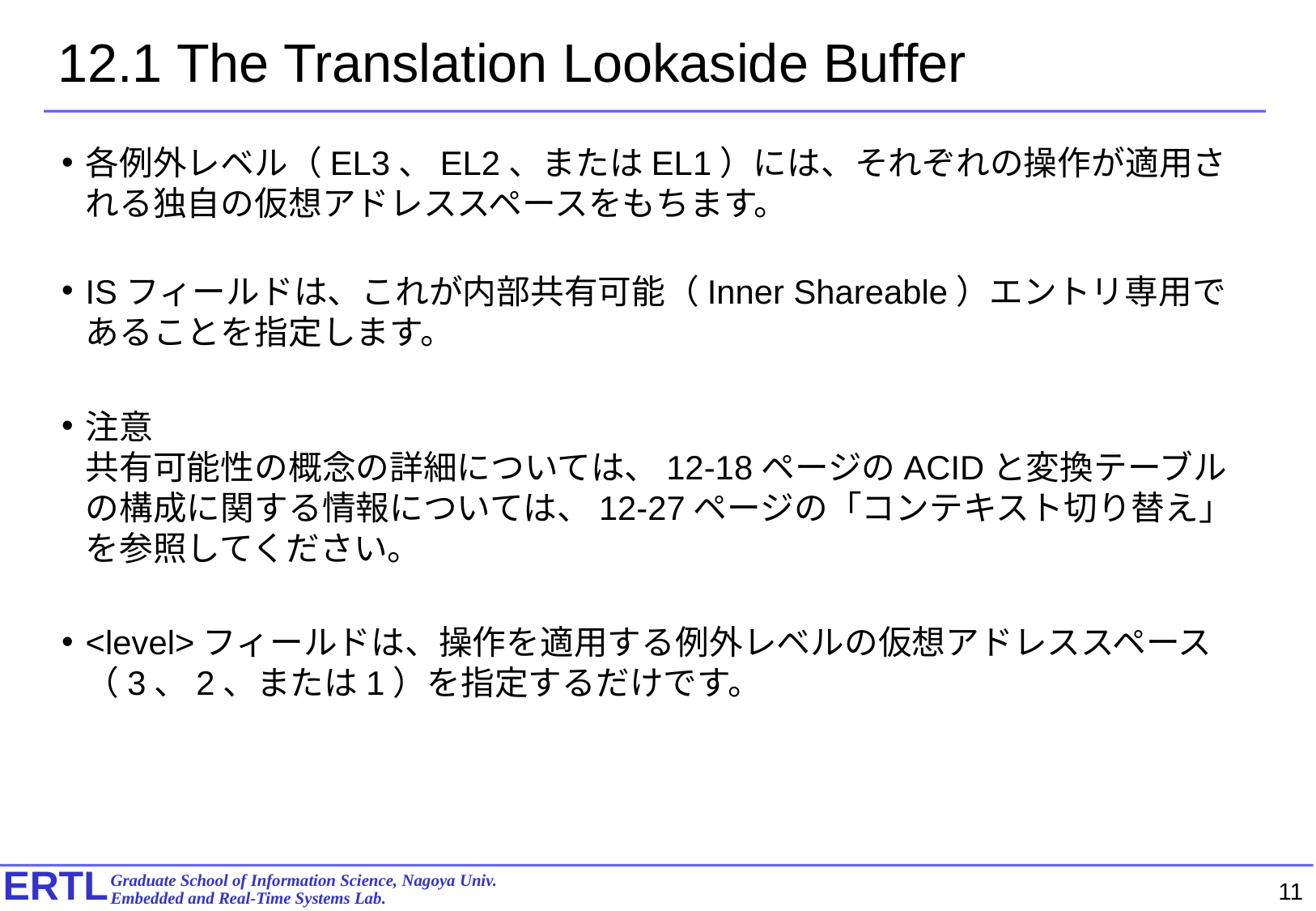

# 12.1 The Translation Lookaside Buffer
各例外レベル（EL3、EL2、またはEL1）には、それぞれの操作が適用される独自の仮想アドレススペースをもちます。
ISフィールドは、これが内部共有可能（Inner Shareable）エントリ専用であることを指定します。

注意
共有可能性の概念の詳細については、12-18ページのACIDと変換テーブルの構成に関する情報については、12-27ページの「コンテキスト切り替え」を参照してください。

<level>フィールドは、操作を適用する例外レベルの仮想アドレススペース（3、2、または1）を指定するだけです。
11